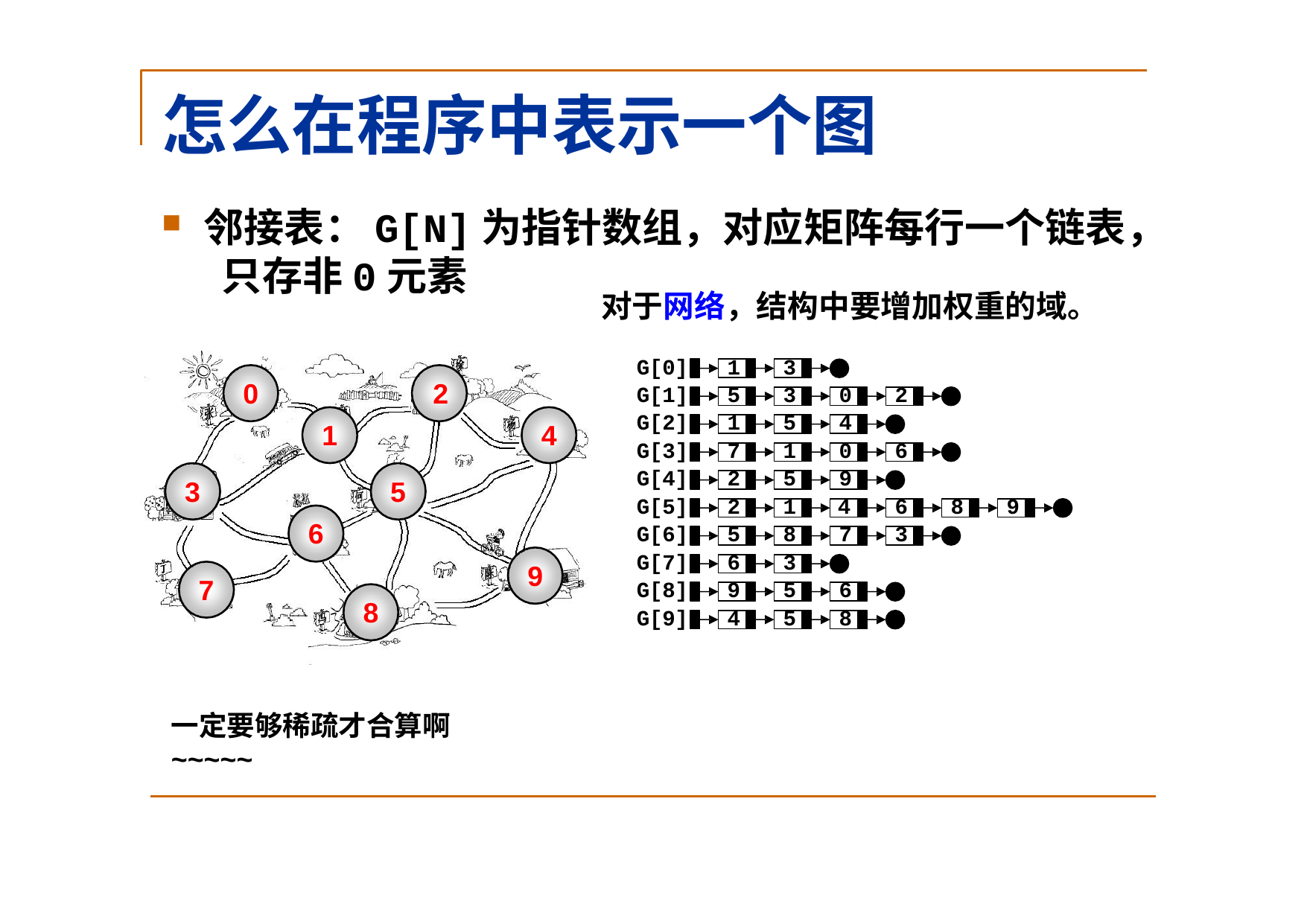

# 怎么在程序中表示一个图
邻接表：G[N]为指针数组，对应矩阵每行一个链表，  只存非0元素
对于网络，结构中要增加权重的域。

G[0]	1	3
G[1]	5	3	0	2
G[2]	1	5	4
G[3]	7	1	0	6
G[4]	2	5	9
G[5]	2	1
G[6]	5	8	7	3
G[7]	6	3
G[8]	9	5	6
G[9]	4	5	8

0	2

1
4

3
5

4	6	8	9

6

9

7

8

一定要够稀疏才合算啊~~~~~